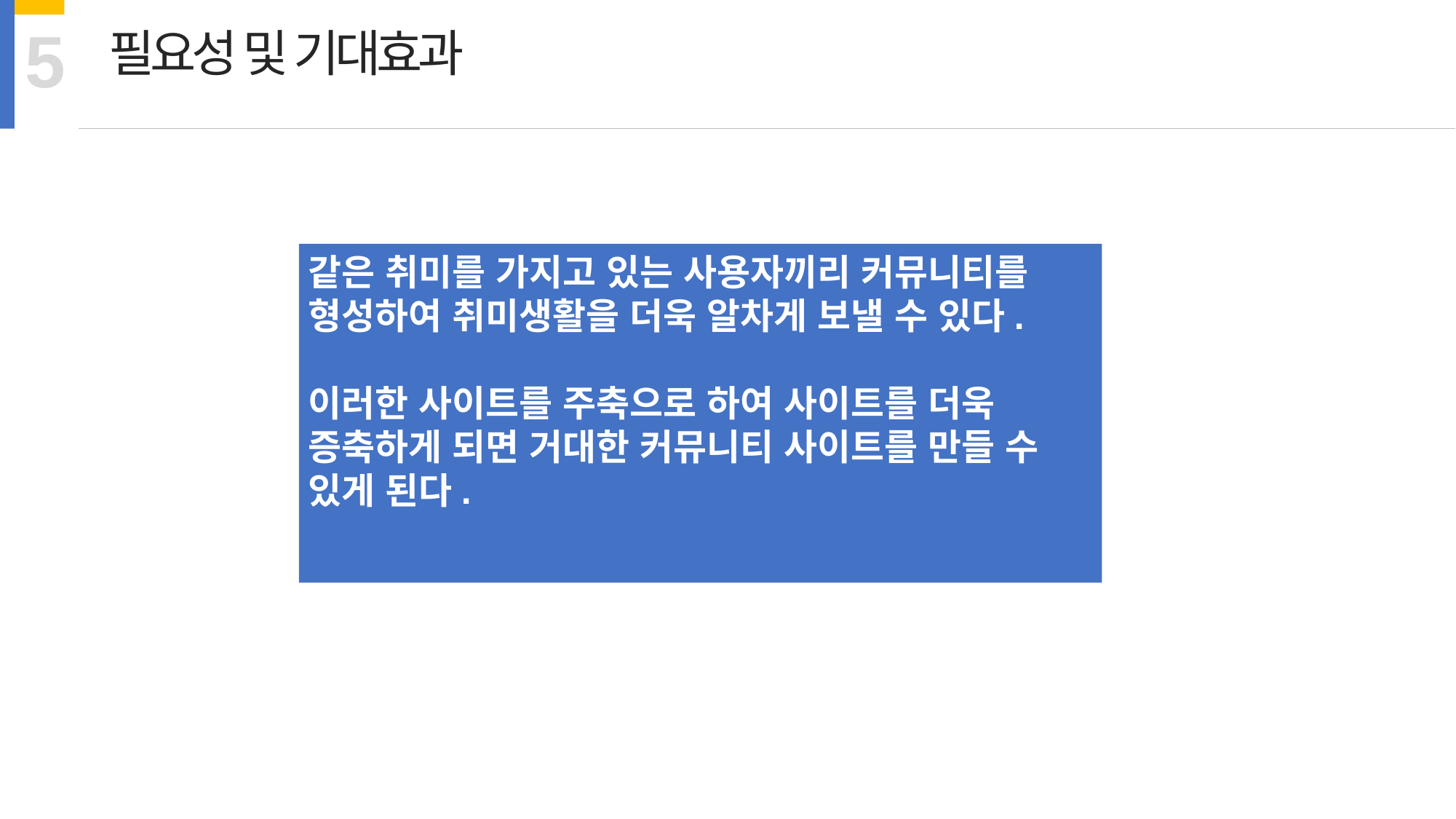

5
필요성 및 기대효과
같은 취미를 가지고 있는 사용자끼리 커뮤니티를 형성하여 취미생활을 더욱 알차게 보낼 수 있다.

이러한 사이트를 주축으로 하여 사이트를 더욱 증축하게 되면 거대한 커뮤니티 사이트를 만들 수 있게 된다.

1
2